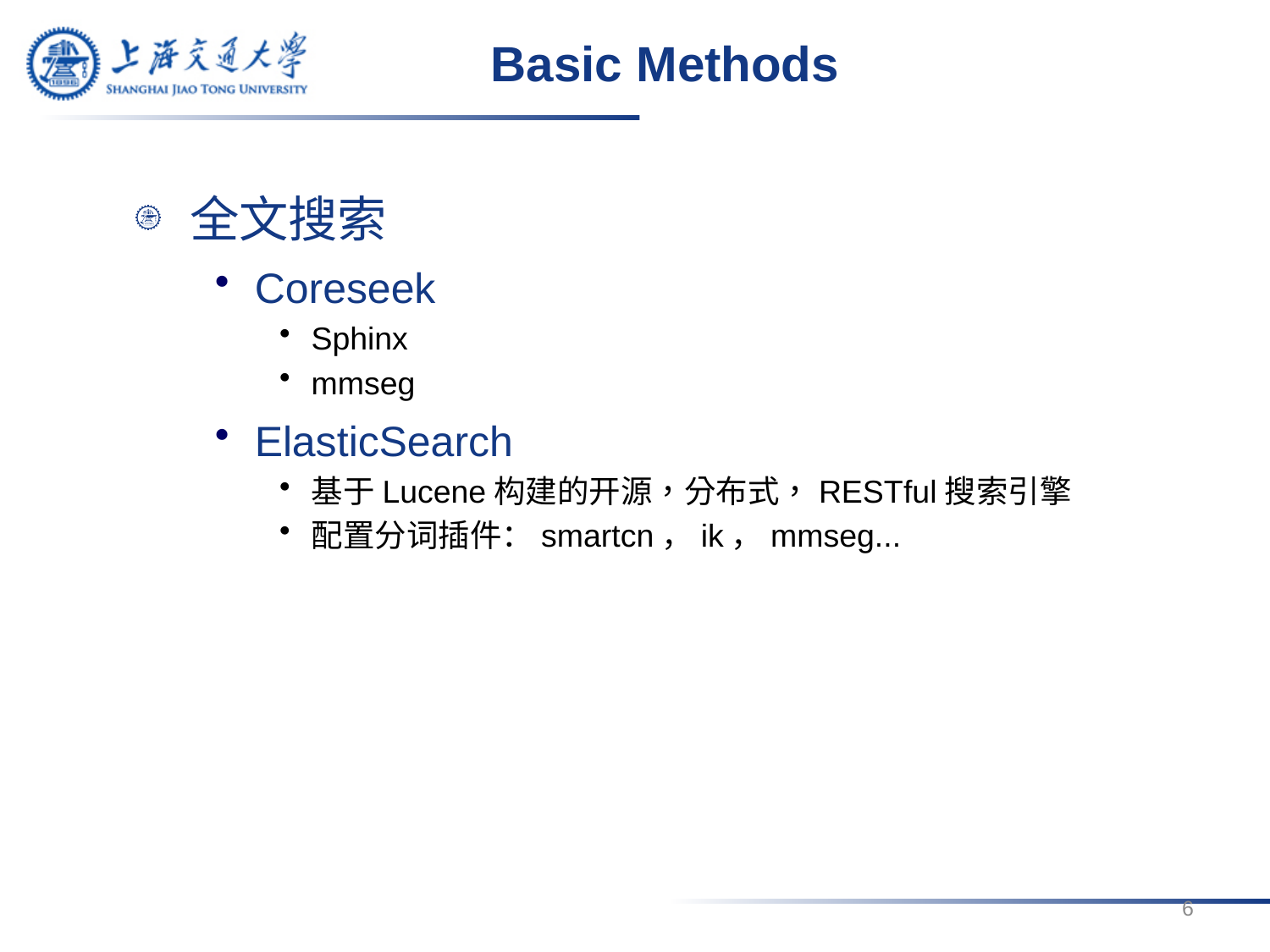

Basic Methods
全文搜索
Coreseek
Sphinx
mmseg
ElasticSearch
基于Lucene构建的开源，分布式，RESTful搜索引擎
配置分词插件：smartcn，ik，mmseg...
6